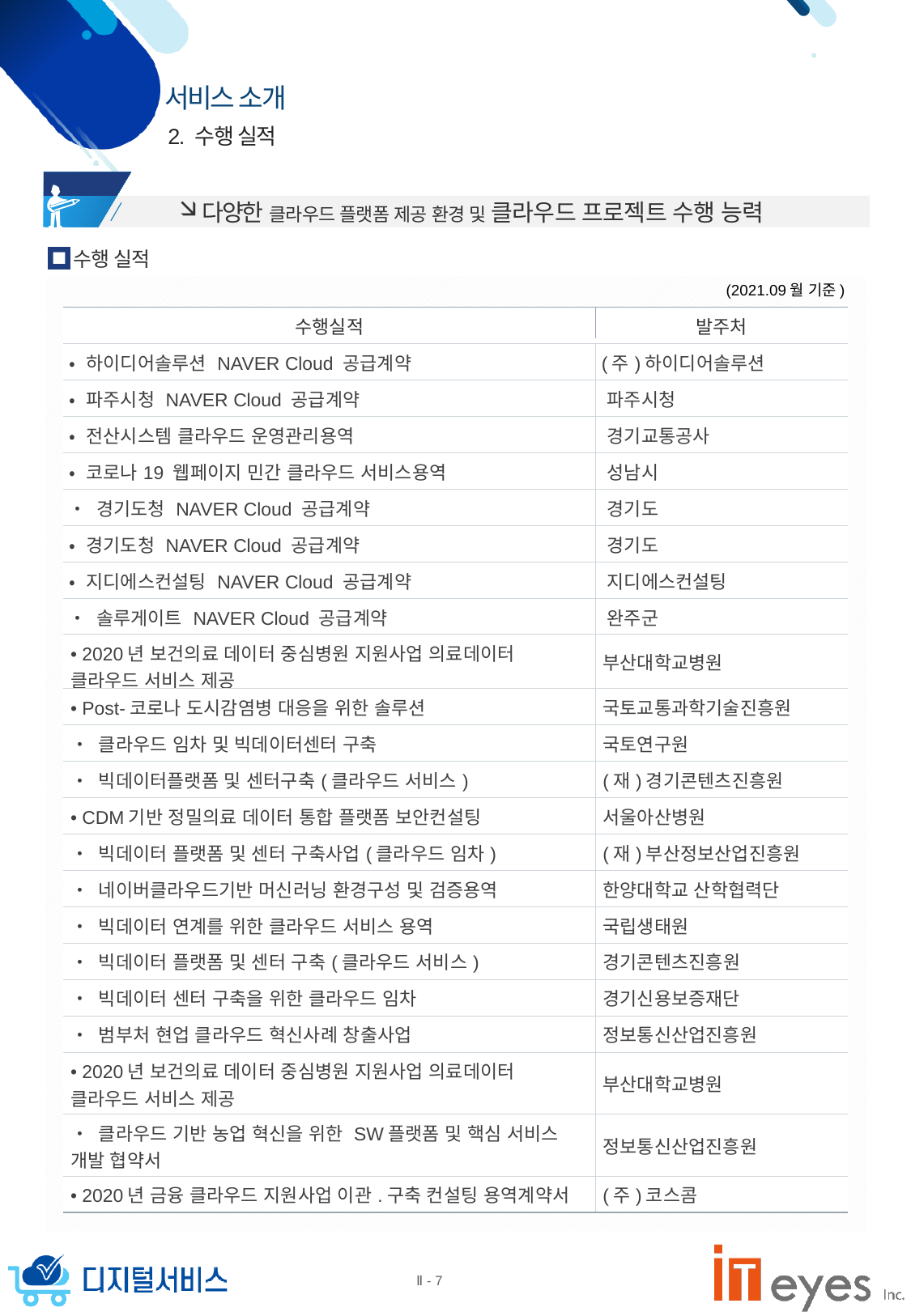

2. 수행 실적
다양한 클라우드 플랫폼 제공 환경 및 클라우드 프로젝트 수행 능력
수행 실적

(2021.09월 기준)
| 수행실적 | 발주처 |
| --- | --- |
|  |  |
| • 하이디어솔루션 NAVER Cloud 공급계약 | (주)하이디어솔루션 |
| • 파주시청 NAVER Cloud 공급계약 | 파주시청 |
| • 전산시스템 클라우드 운영관리용역 | 경기교통공사 |
| • 코로나19 웹페이지 민간 클라우드 서비스용역 | 성남시 |
| • 경기도청 NAVER Cloud 공급계약 | 경기도 |
| • 경기도청 NAVER Cloud 공급계약 | 경기도 |
| • 지디에스컨설팅 NAVER Cloud 공급계약 | 지디에스컨설팅 |
| • 솔루게이트 NAVER Cloud 공급계약 | 완주군 |
| • 2020년 보건의료 데이터 중심병원 지원사업 의료데이터 클라우드 서비스 제공 | 부산대학교병원 |
| • Post-코로나 도시감염병 대응을 위한 솔루션 | 국토교통과학기술진흥원 |
| • 클라우드 임차 및 빅데이터센터 구축 | 국토연구원 |
| • 빅데이터플랫폼 및 센터구축(클라우드 서비스) | (재)경기콘텐츠진흥원 |
| • CDM기반 정밀의료 데이터 통합 플랫폼 보안컨설팅 | 서울아산병원 |
| • 빅데이터 플랫폼 및 센터 구축사업(클라우드 임차) | (재)부산정보산업진흥원 |
| • 네이버클라우드기반 머신러닝 환경구성 및 검증용역 | 한양대학교 산학협력단 |
| • 빅데이터 연계를 위한 클라우드 서비스 용역 | 국립생태원 |
| • 빅데이터 플랫폼 및 센터 구축(클라우드 서비스) | 경기콘텐츠진흥원 |
| • 빅데이터 센터 구축을 위한 클라우드 임차 | 경기신용보증재단 |
| • 범부처 현업 클라우드 혁신사례 창출사업 | 정보통신산업진흥원 |
| • 2020년 보건의료 데이터 중심병원 지원사업 의료데이터 클라우드 서비스 제공 | 부산대학교병원 |
| • 클라우드 기반 농업 혁신을 위한 SW플랫폼 및 핵심 서비스 개발 협약서 | 정보통신산업진흥원 |
| • 2020년 금융 클라우드 지원사업 이관.구축 컨설팅 용역계약서 | (주)코스콤 |